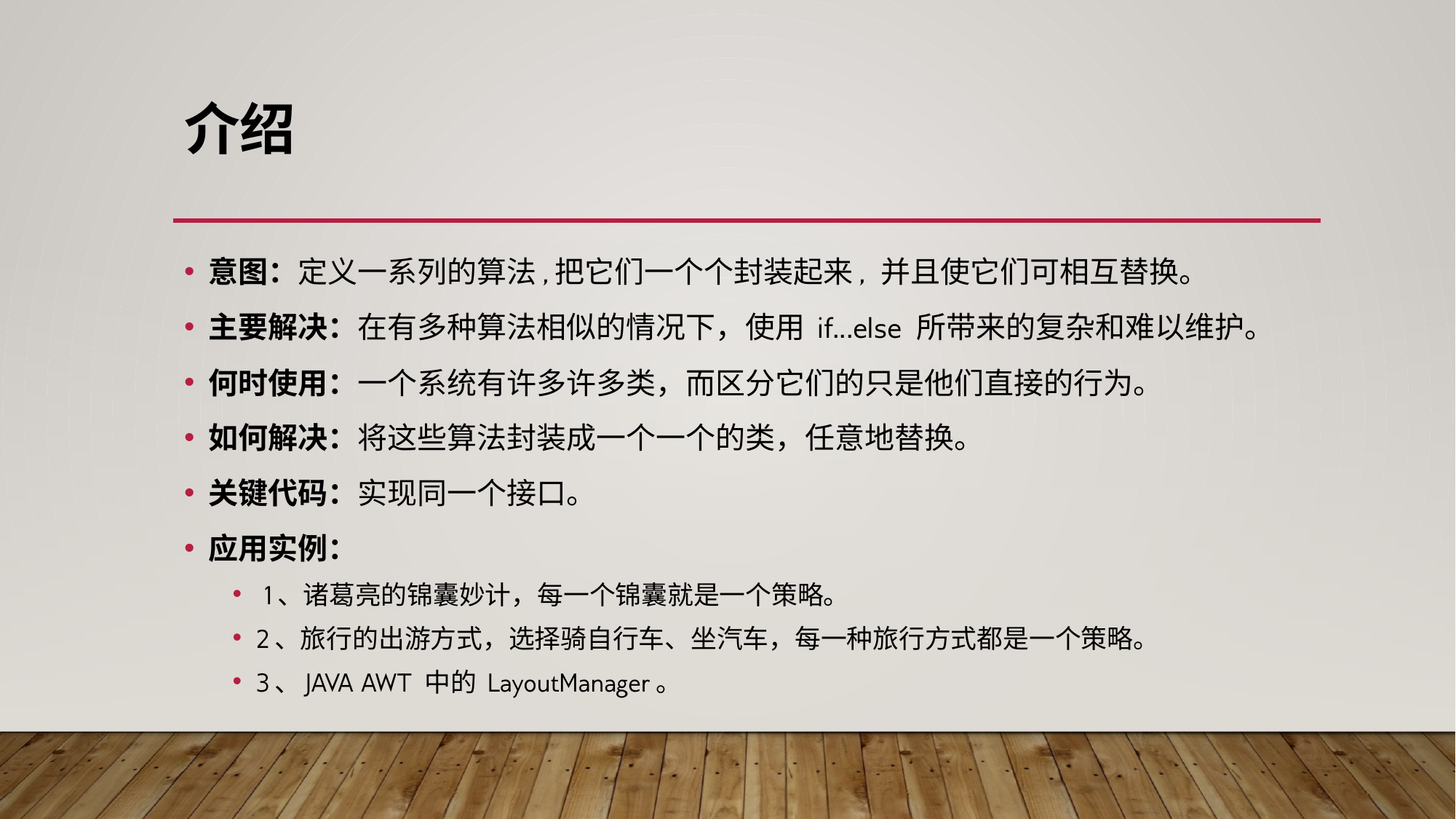

# 介绍
意图：定义一系列的算法,把它们一个个封装起来, 并且使它们可相互替换。
主要解决：在有多种算法相似的情况下，使用 if...else 所带来的复杂和难以维护。
何时使用：一个系统有许多许多类，而区分它们的只是他们直接的行为。
如何解决：将这些算法封装成一个一个的类，任意地替换。
关键代码：实现同一个接口。
应用实例：
 1、诸葛亮的锦囊妙计，每一个锦囊就是一个策略。
2、旅行的出游方式，选择骑自行车、坐汽车，每一种旅行方式都是一个策略。
3、JAVA AWT 中的 LayoutManager。